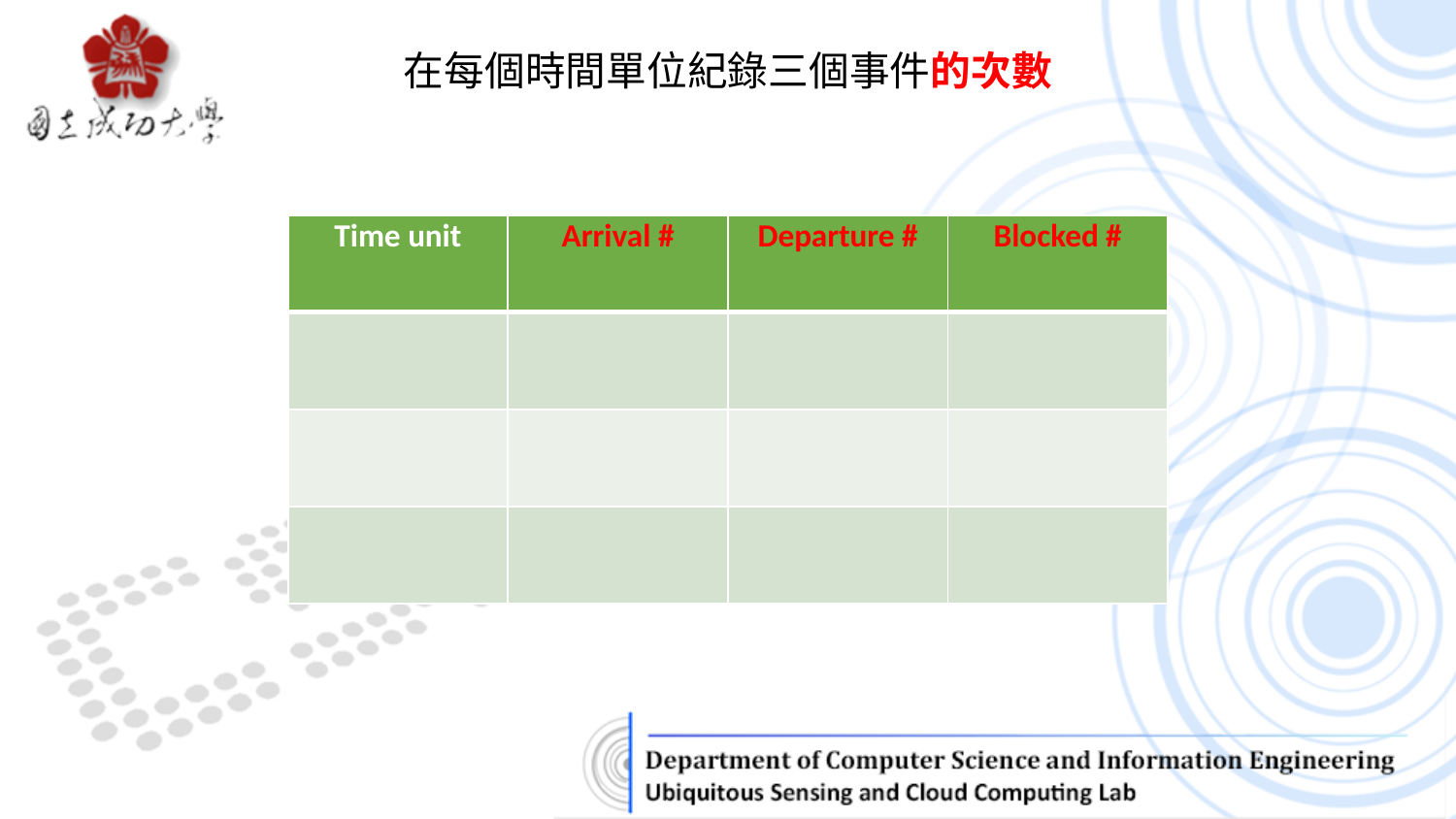

在每個時間單位紀錄三個事件的次數
| Time unit | Arrival # | Departure # | Blocked # |
| --- | --- | --- | --- |
|  |  |  |  |
|  |  |  |  |
|  |  |  |  |